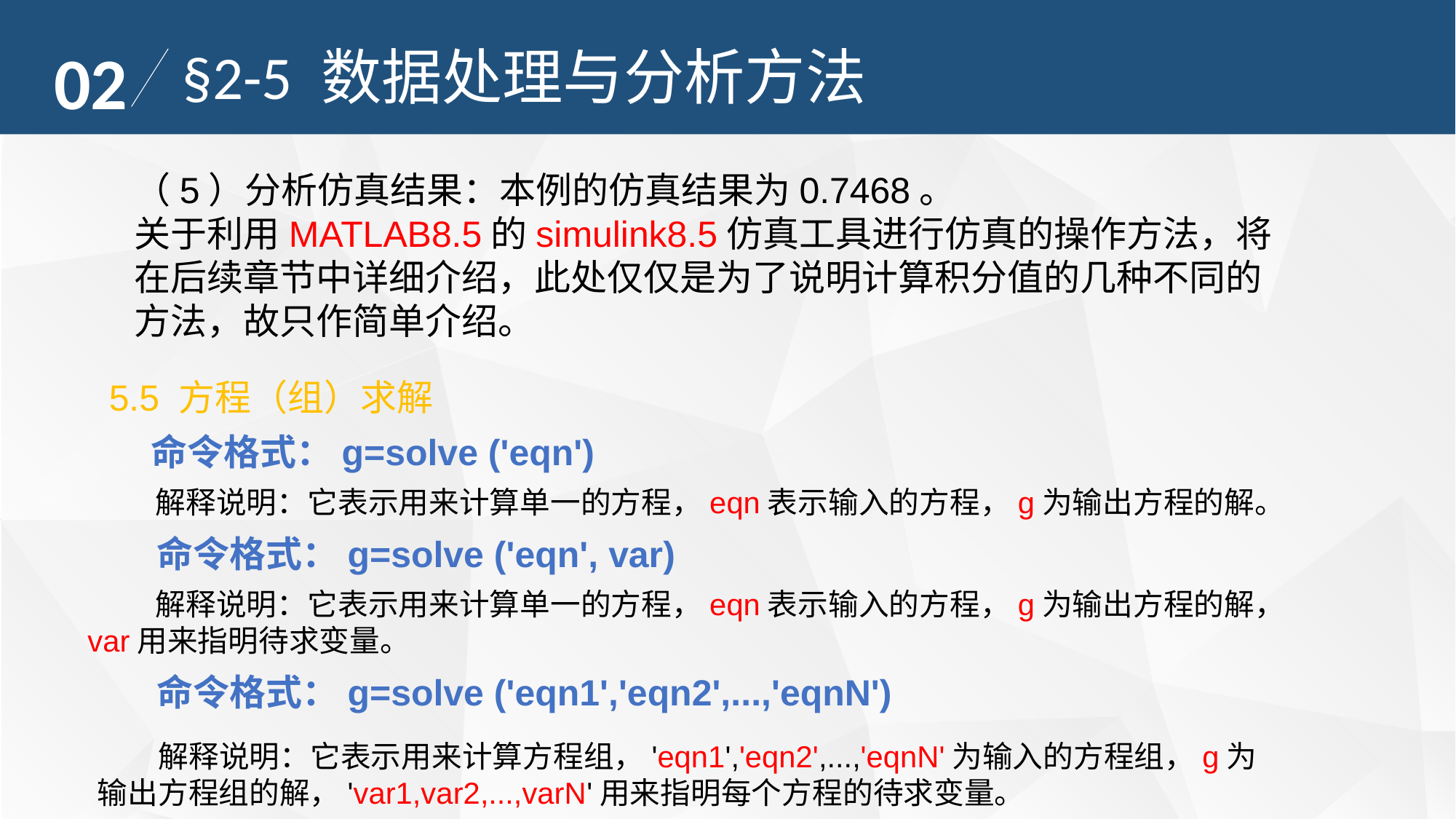

02
§2-5 数据处理与分析方法
（5）分析仿真结果：本例的仿真结果为0.7468。
关于利用MATLAB8.5的simulink8.5仿真工具进行仿真的操作方法，将在后续章节中详细介绍，此处仅仅是为了说明计算积分值的几种不同的方法，故只作简单介绍。
5.5 方程（组）求解
命令格式：g=solve ('eqn')
         解释说明：它表示用来计算单一的方程，eqn表示输入的方程，g为输出方程的解。
命令格式：g=solve ('eqn', var)
         解释说明：它表示用来计算单一的方程，eqn表示输入的方程，g为输出方程的解，var用来指明待求变量。
命令格式：g=solve ('eqn1','eqn2',...,'eqnN')
        解释说明：它表示用来计算方程组，'eqn1','eqn2',...,'eqnN'为输入的方程组，g为输出方程组的解，'var1,var2,...,varN'用来指明每个方程的待求变量。